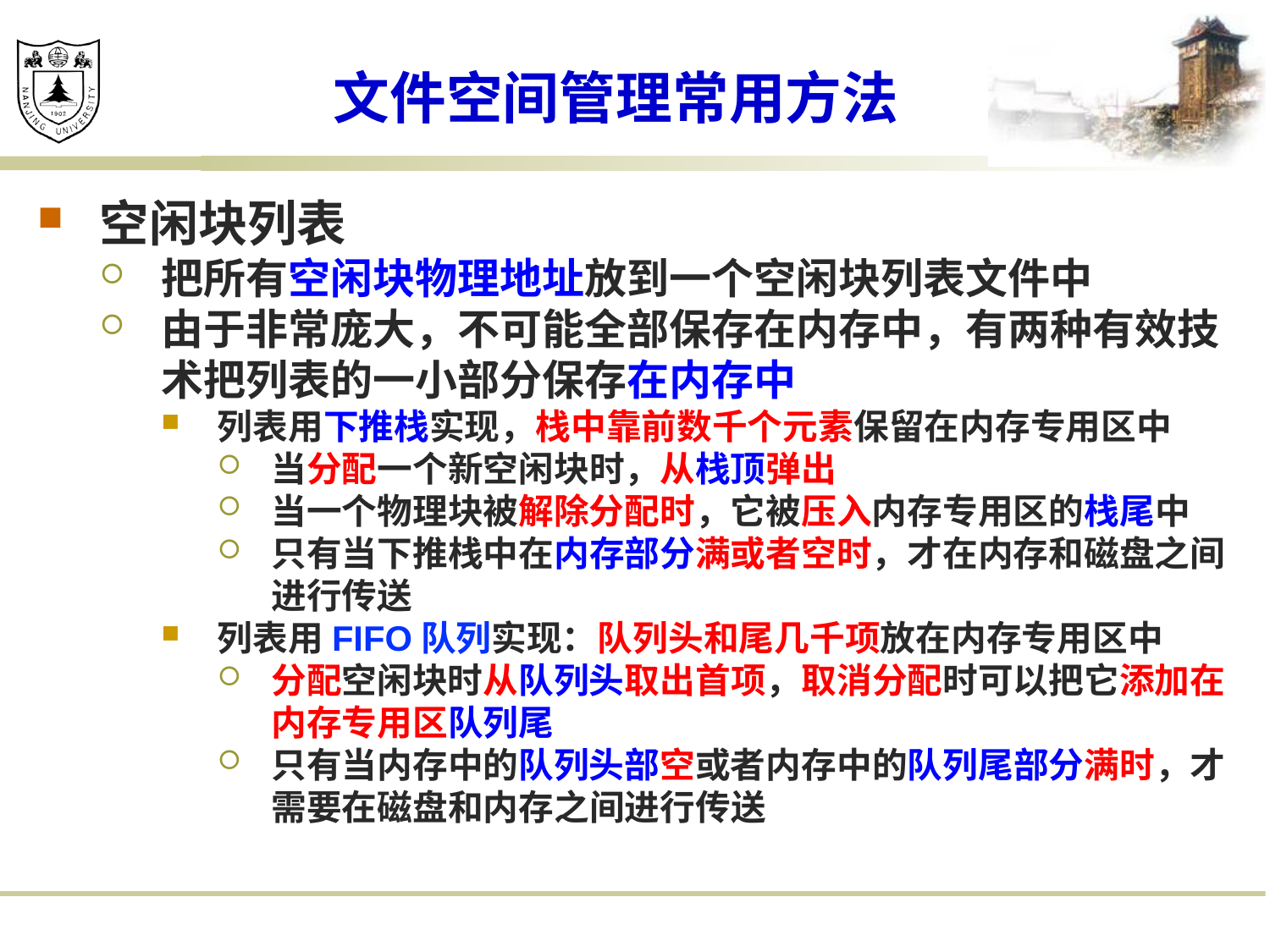

# 文件空间管理常用方法
空闲块列表
把所有空闲块物理地址放到一个空闲块列表文件中
由于非常庞大，不可能全部保存在内存中，有两种有效技术把列表的一小部分保存在内存中
列表用下推栈实现，栈中靠前数千个元素保留在内存专用区中
当分配一个新空闲块时，从栈顶弹出
当一个物理块被解除分配时，它被压入内存专用区的栈尾中
只有当下推栈中在内存部分满或者空时，才在内存和磁盘之间进行传送
列表用FIFO队列实现：队列头和尾几千项放在内存专用区中
分配空闲块时从队列头取出首项，取消分配时可以把它添加在内存专用区队列尾
只有当内存中的队列头部空或者内存中的队列尾部分满时，才需要在磁盘和内存之间进行传送

97